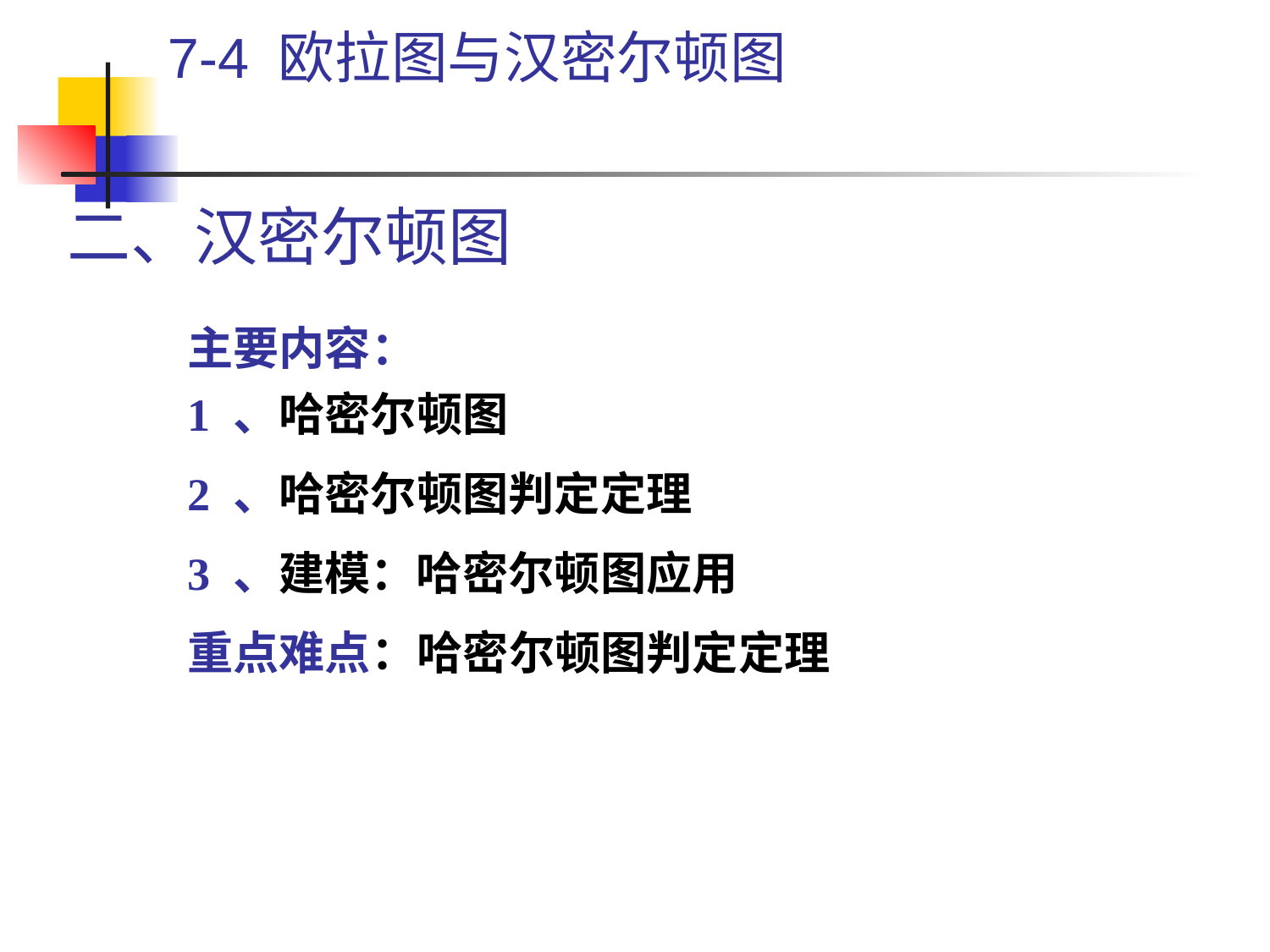

7-4 欧拉图与汉密尔顿图
# 二、汉密尔顿图
主要内容：
1 、哈密尔顿图
2 、哈密尔顿图判定定理
3 、建模：哈密尔顿图应用
重点难点：哈密尔顿图判定定理